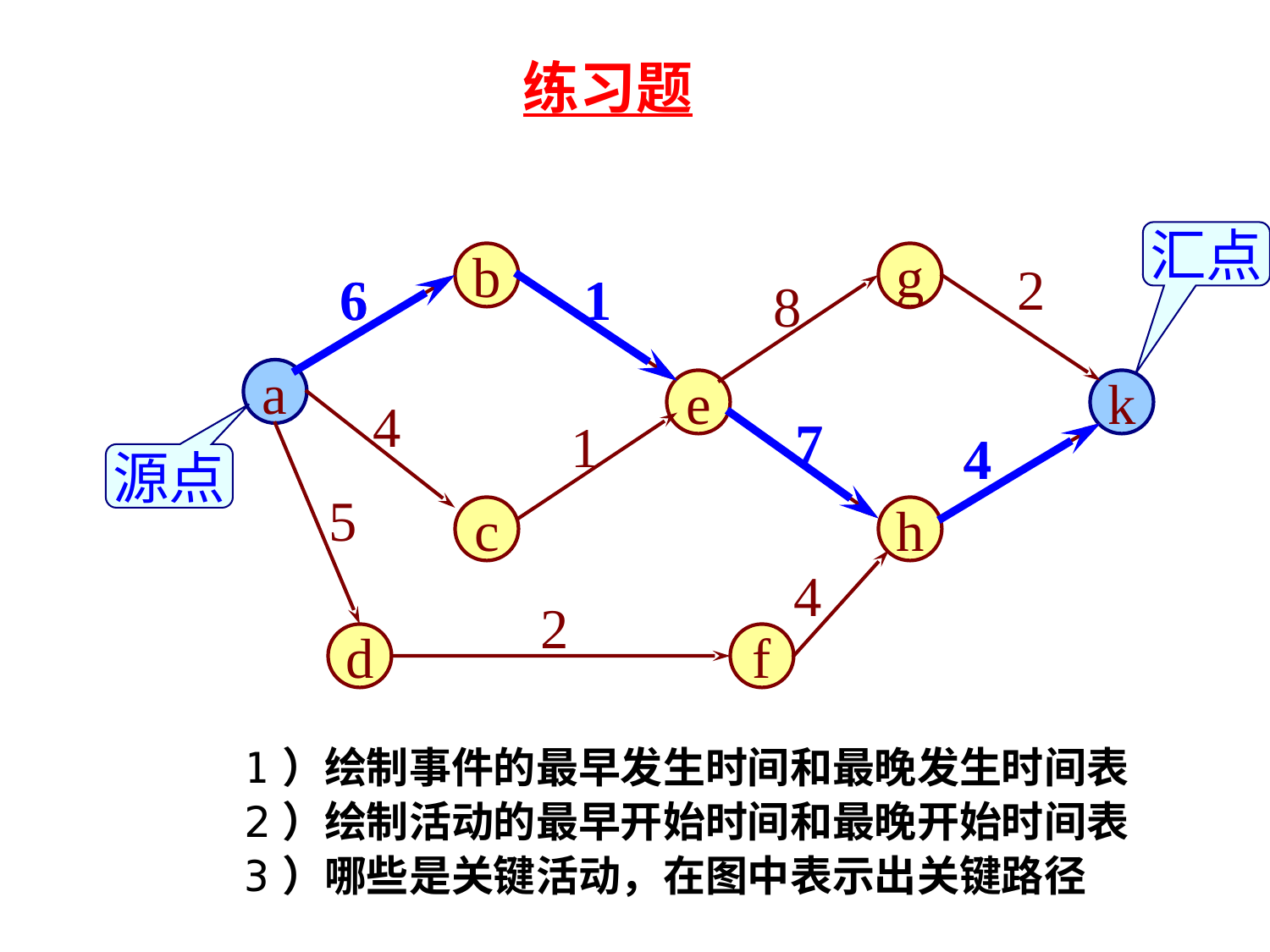

练习题
汇点
b
g
2
6

6
1

1
8

a
e
k
4

7

7
1

4

4

源点
5
c
h

4
2
d
f

           1）绘制事件的最早发生时间和最晚发生时间表
           2）绘制活动的最早开始时间和最晚开始时间表
           3）哪些是关键活动，在图中表示出关键路径